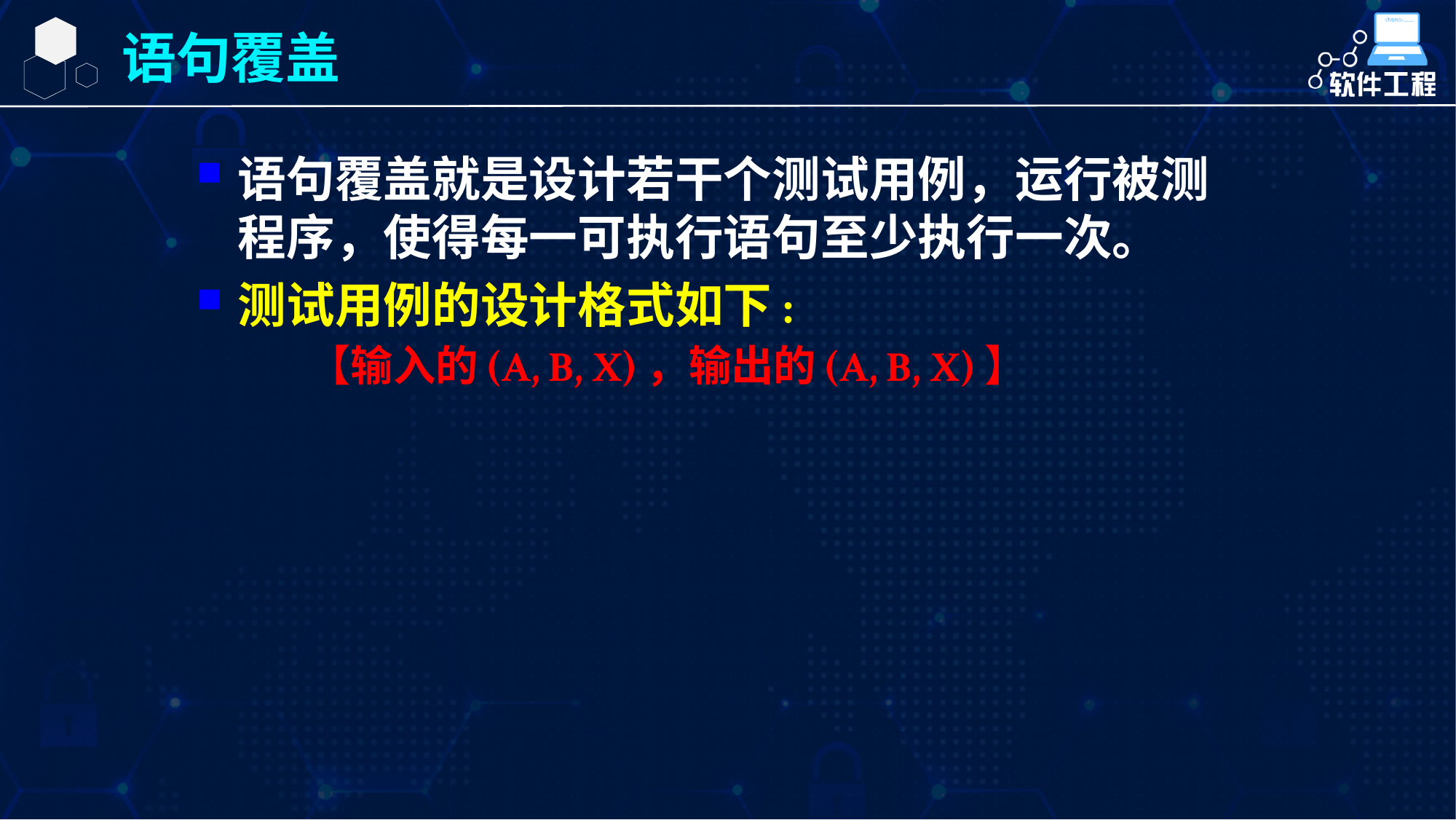

语句覆盖
语句覆盖就是设计若干个测试用例，运行被测程序，使得每一可执行语句至少执行一次。
测试用例的设计格式如下:
      【输入的(A, B, X)，输出的(A, B, X)】